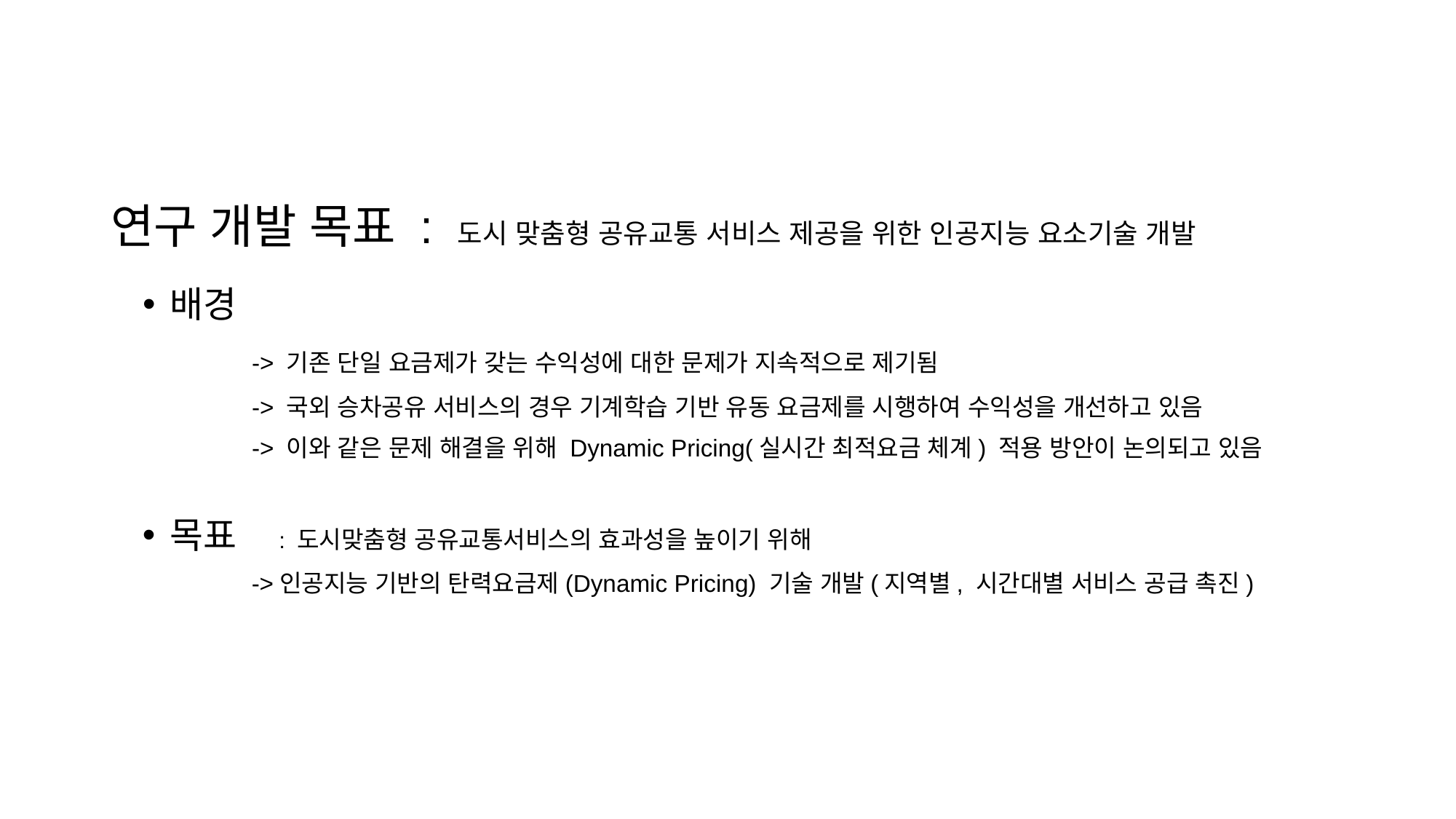

# 연구 개발 목표 : 도시 맞춤형 공유교통 서비스 제공을 위한 인공지능 요소기술 개발
배경
	-> 기존 단일 요금제가 갖는 수익성에 대한 문제가 지속적으로 제기됨
	-> 국외 승차공유 서비스의 경우 기계학습 기반 유동 요금제를 시행하여 수익성을 개선하고 있음
	-> 이와 같은 문제 해결을 위해 Dynamic Pricing(실시간 최적요금 체계) 적용 방안이 논의되고 있음
목표	: 도시맞춤형 공유교통서비스의 효과성을 높이기 위해
	->인공지능 기반의 탄력요금제(Dynamic Pricing) 기술 개발(지역별, 시간대별 서비스 공급 촉진)